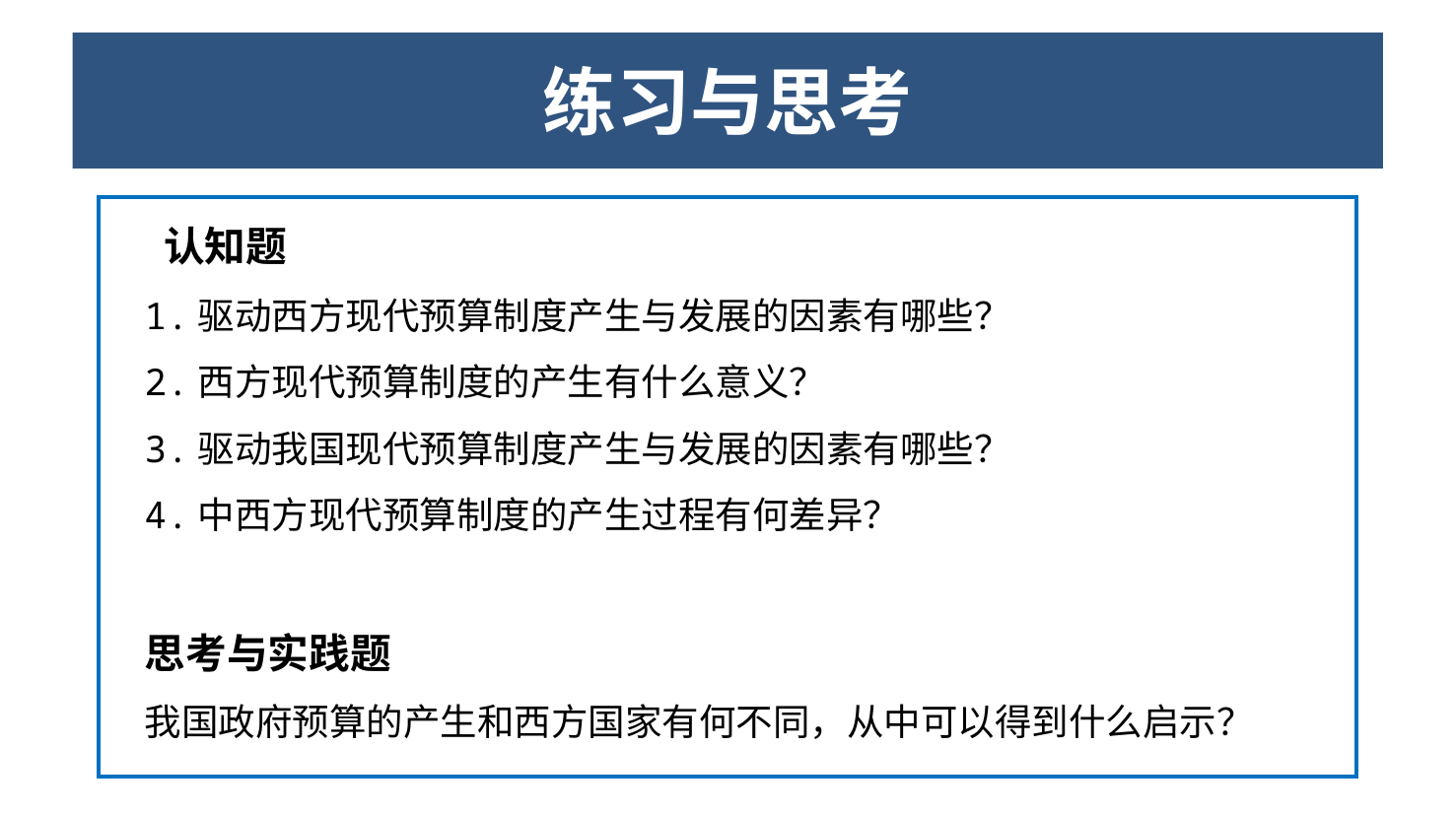

单击添加标题
# 练习与思考

02
03
04
 认知题
1.驱动西方现代预算制度产生与发展的因素有哪些？
2.西方现代预算制度的产生有什么意义？
3.驱动我国现代预算制度产生与发展的因素有哪些？
4.中西方现代预算制度的产生过程有何差异？

思考与实践题
我国政府预算的产生和西方国家有何不同，从中可以得到什么启示？